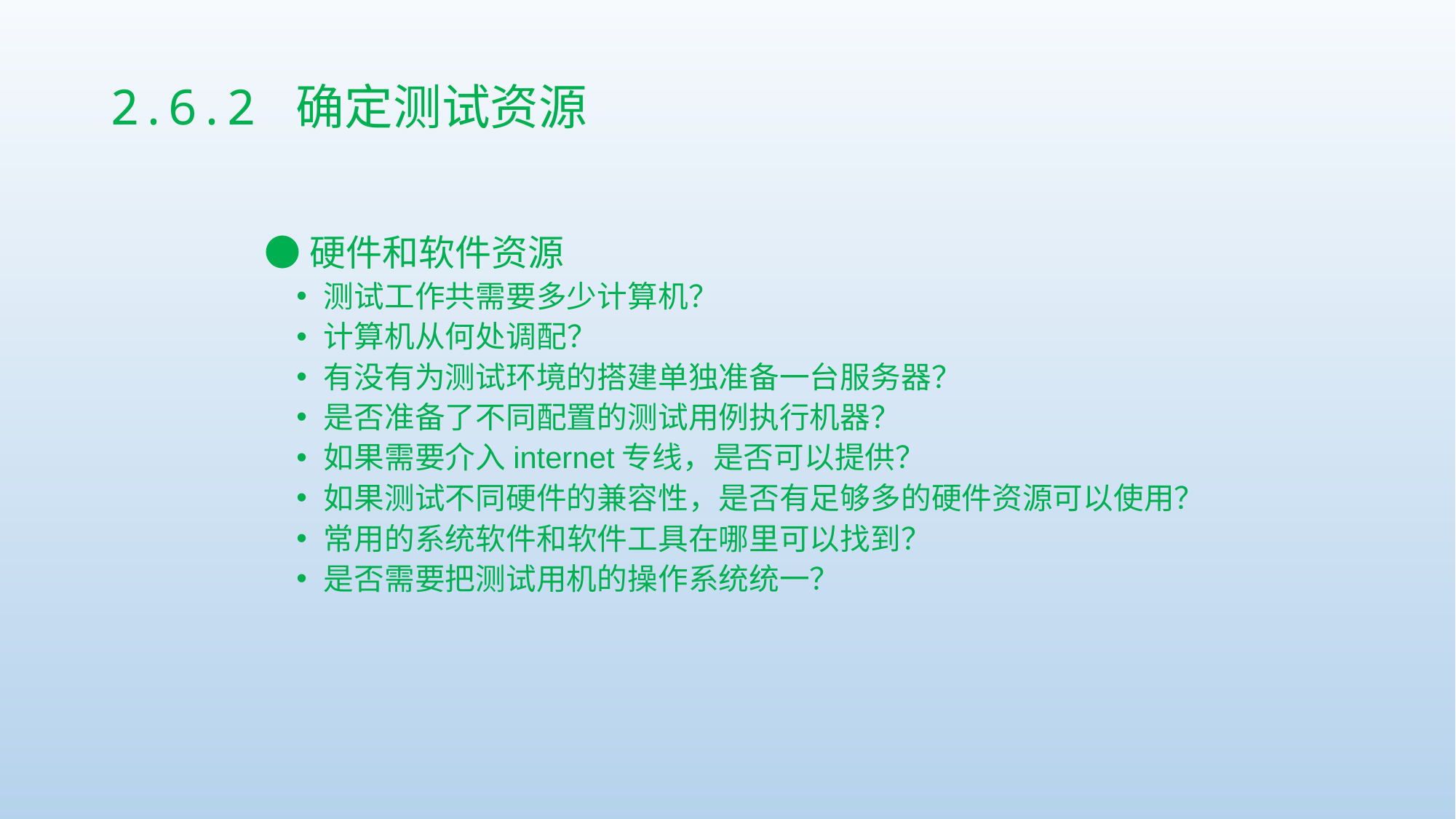

# 2.6.2 确定测试资源
   ●硬件和软件资源
测试工作共需要多少计算机？
计算机从何处调配？
有没有为测试环境的搭建单独准备一台服务器？
是否准备了不同配置的测试用例执行机器？
如果需要介入internet专线，是否可以提供？
如果测试不同硬件的兼容性，是否有足够多的硬件资源可以使用？
常用的系统软件和软件工具在哪里可以找到？
是否需要把测试用机的操作系统统一？